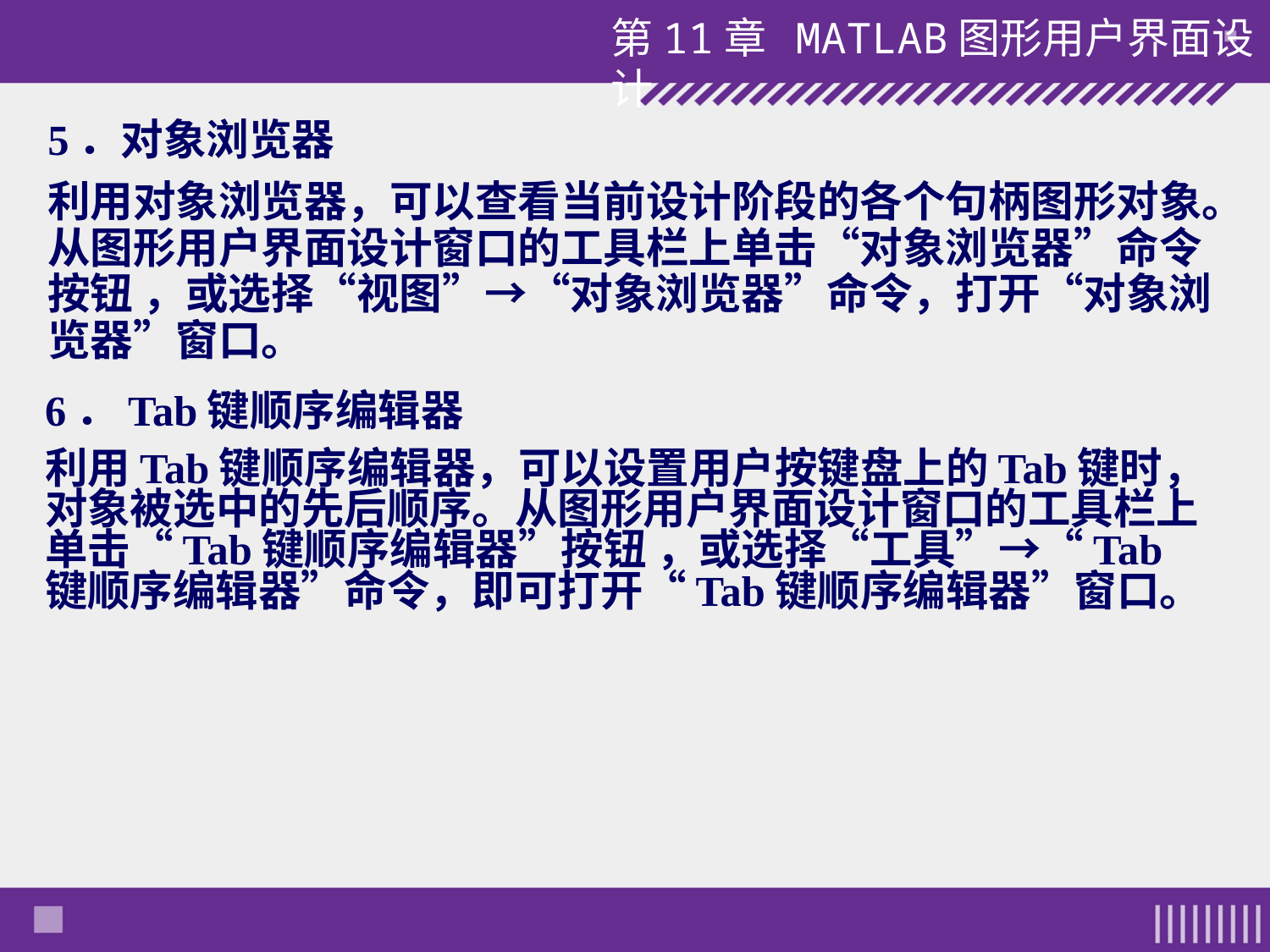

5．对象浏览器
利用对象浏览器，可以查看当前设计阶段的各个句柄图形对象。从图形用户界面设计窗口的工具栏上单击“对象浏览器”命令按钮 ，或选择“视图”→“对象浏览器”命令，打开“对象浏览器”窗口。
6．Tab键顺序编辑器
利用Tab键顺序编辑器，可以设置用户按键盘上的Tab键时，对象被选中的先后顺序。从图形用户界面设计窗口的工具栏上单击“Tab键顺序编辑器”按钮 ，或选择“工具”→“Tab键顺序编辑器”命令，即可打开“Tab键顺序编辑器”窗口。